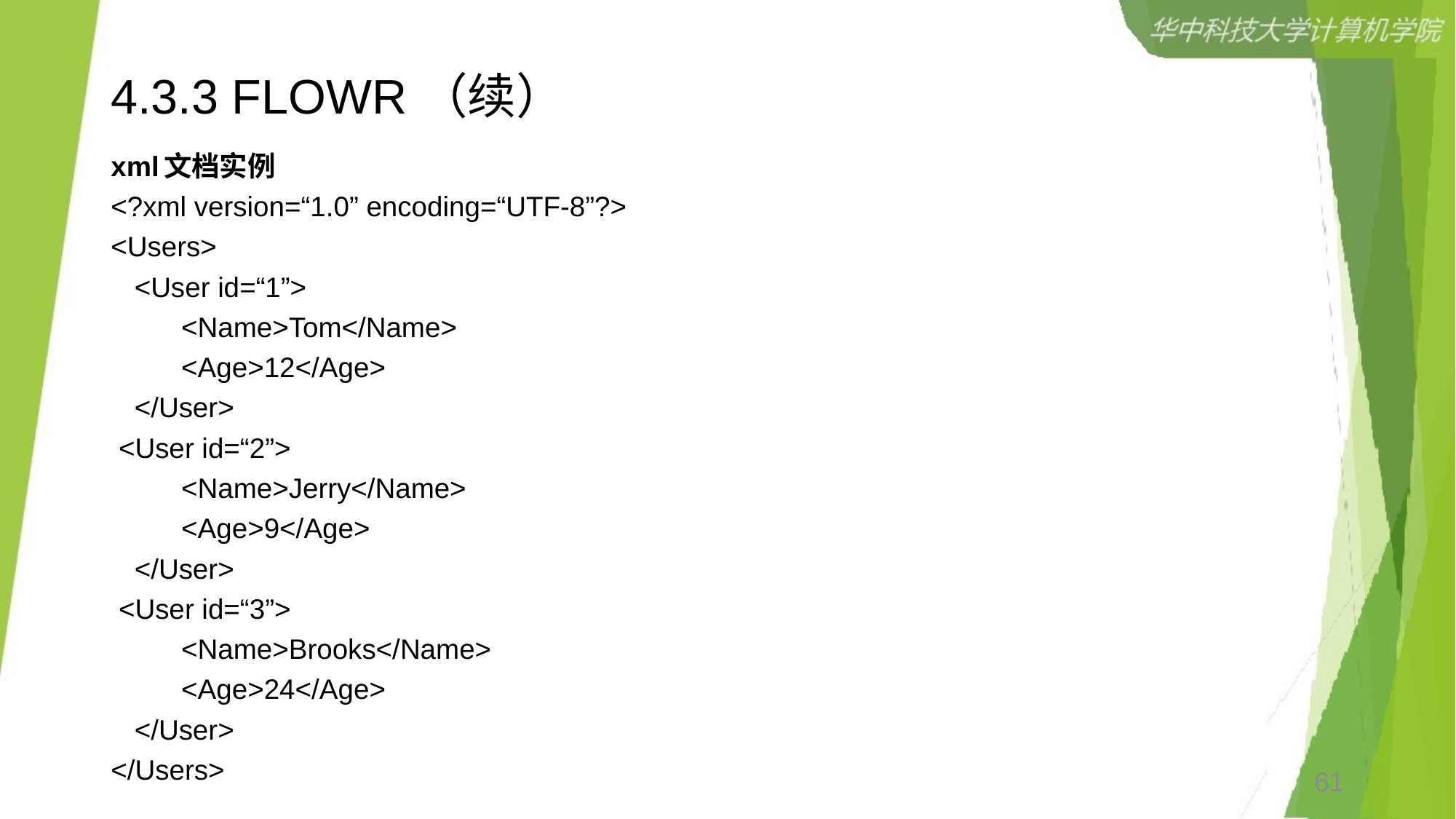

# 4.3.3 FLOWR（续）
xml文档实例
<?xml version=“1.0” encoding=“UTF-8”?>
<Users>
   <User id=“1”>
         <Name>Tom</Name>
         <Age>12</Age>
   </User>
 <User id=“2”>
         <Name>Jerry</Name>
         <Age>9</Age>
   </User>
 <User id=“3”>
         <Name>Brooks</Name>
         <Age>24</Age>
   </User>
</Users>
61